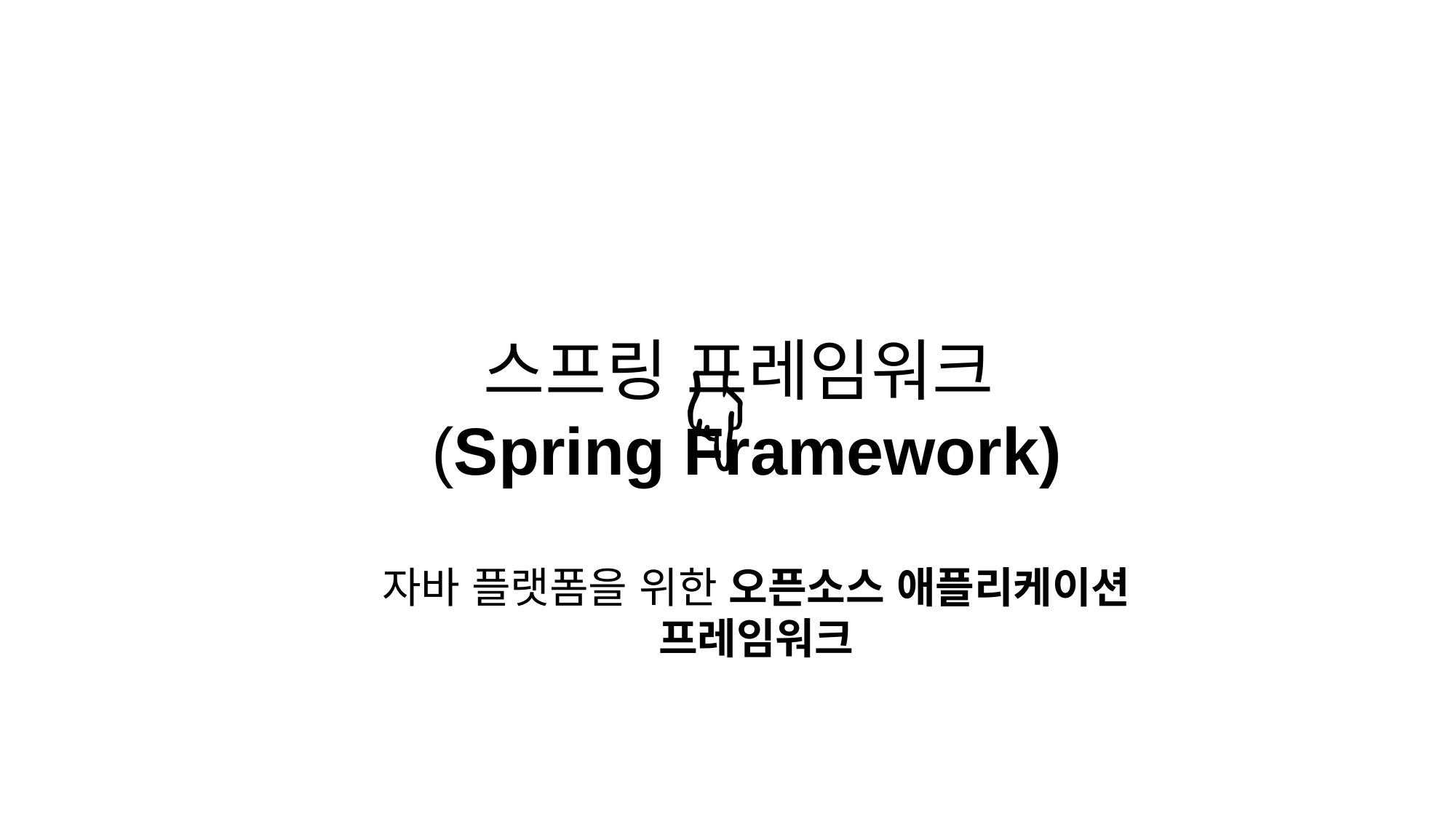

스프링 프레임워크(Spring Framework)
👇
자바 플랫폼을 위한 오픈소스 애플리케이션 프레임워크